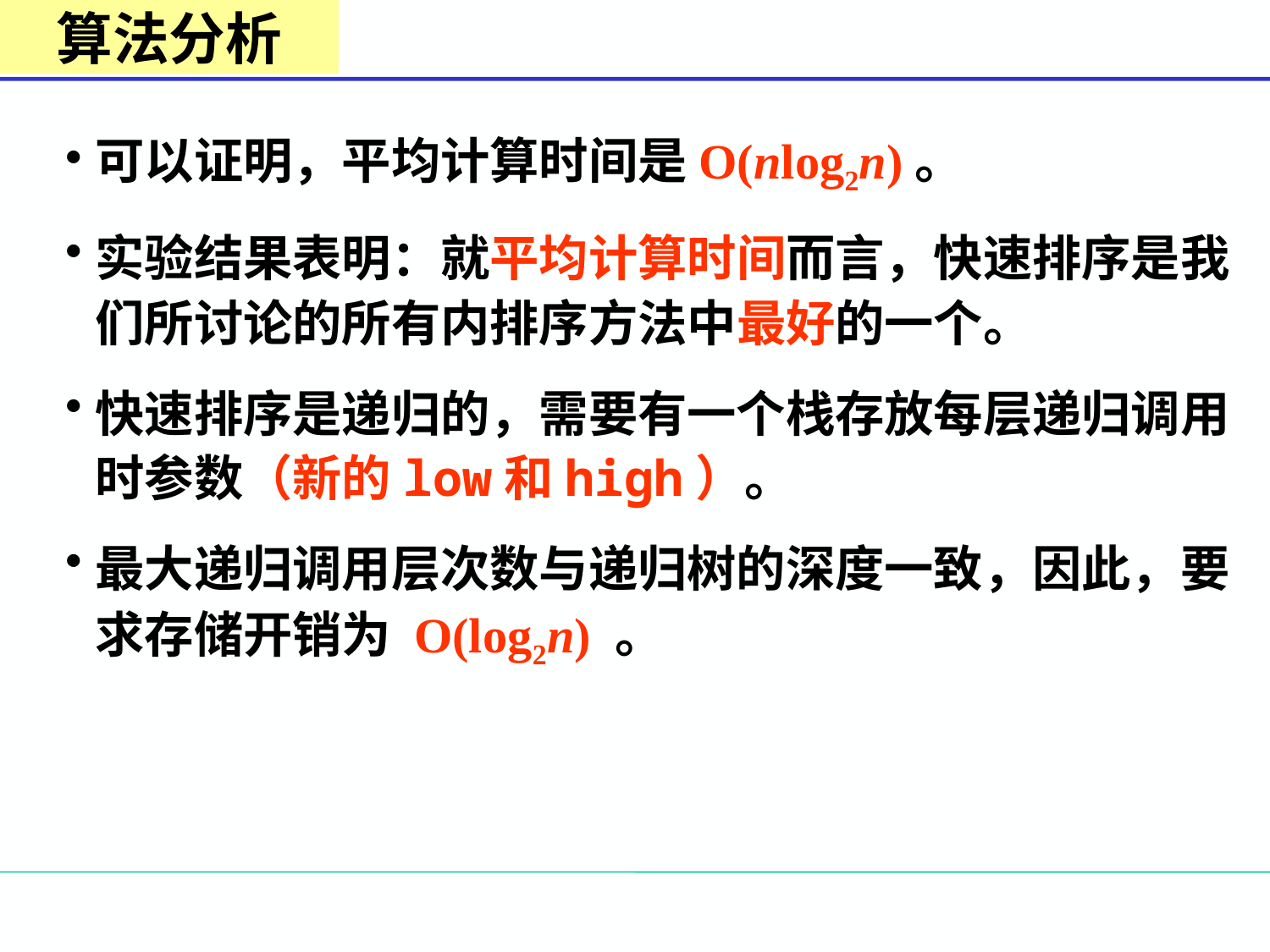

算法分析
可以证明，平均计算时间是O(nlog2n)。
实验结果表明：就平均计算时间而言，快速排序是我们所讨论的所有内排序方法中最好的一个。
快速排序是递归的，需要有一个栈存放每层递归调用时参数（新的low和high）。
最大递归调用层次数与递归树的深度一致，因此，要求存储开销为 O(log2n) 。